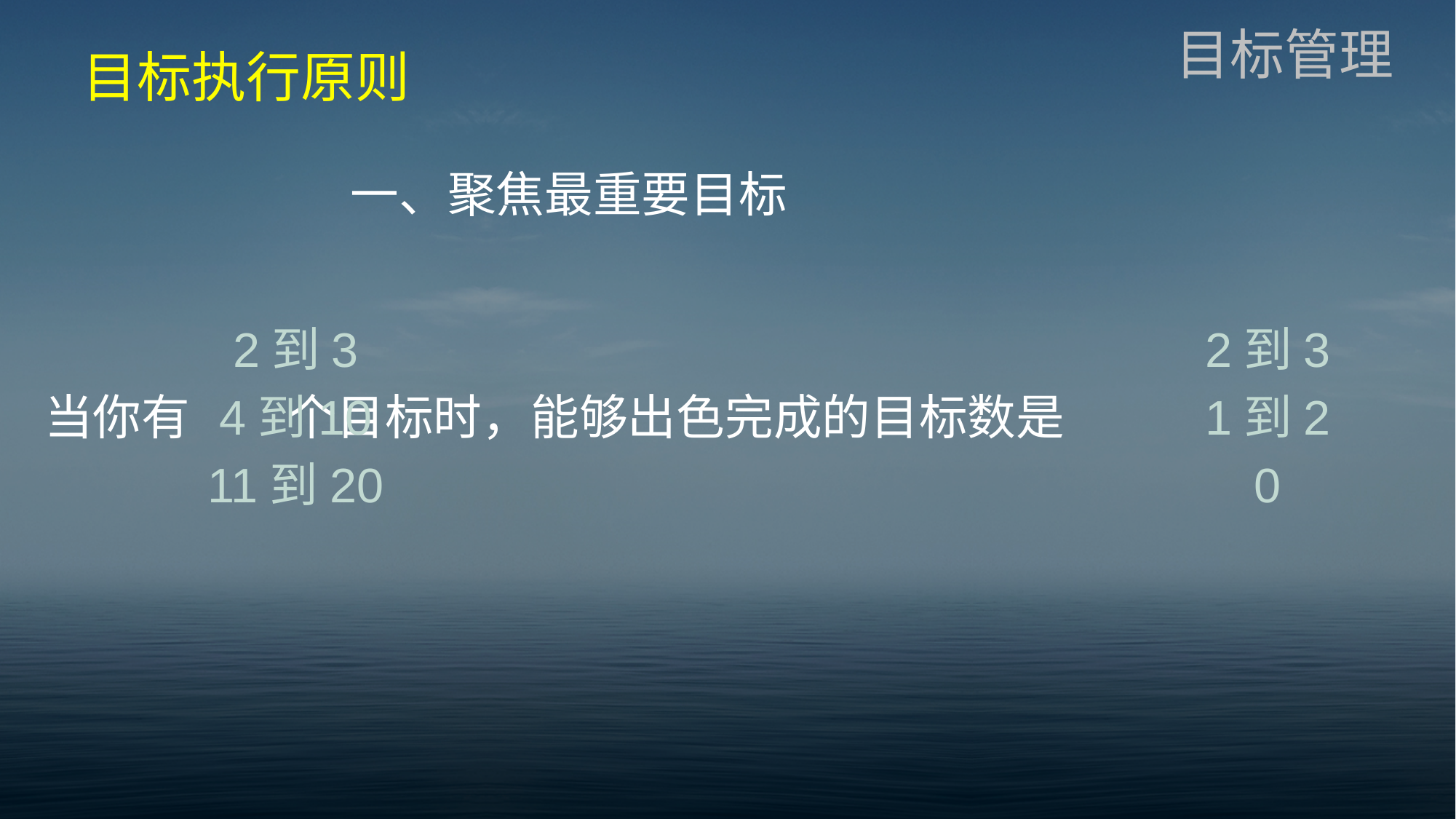

目标管理
目标执行原则
一、聚焦最重要目标
2到3
4到10
11到20
2到3
1到2
0
当你有         个目标时，能够出色完成的目标数是